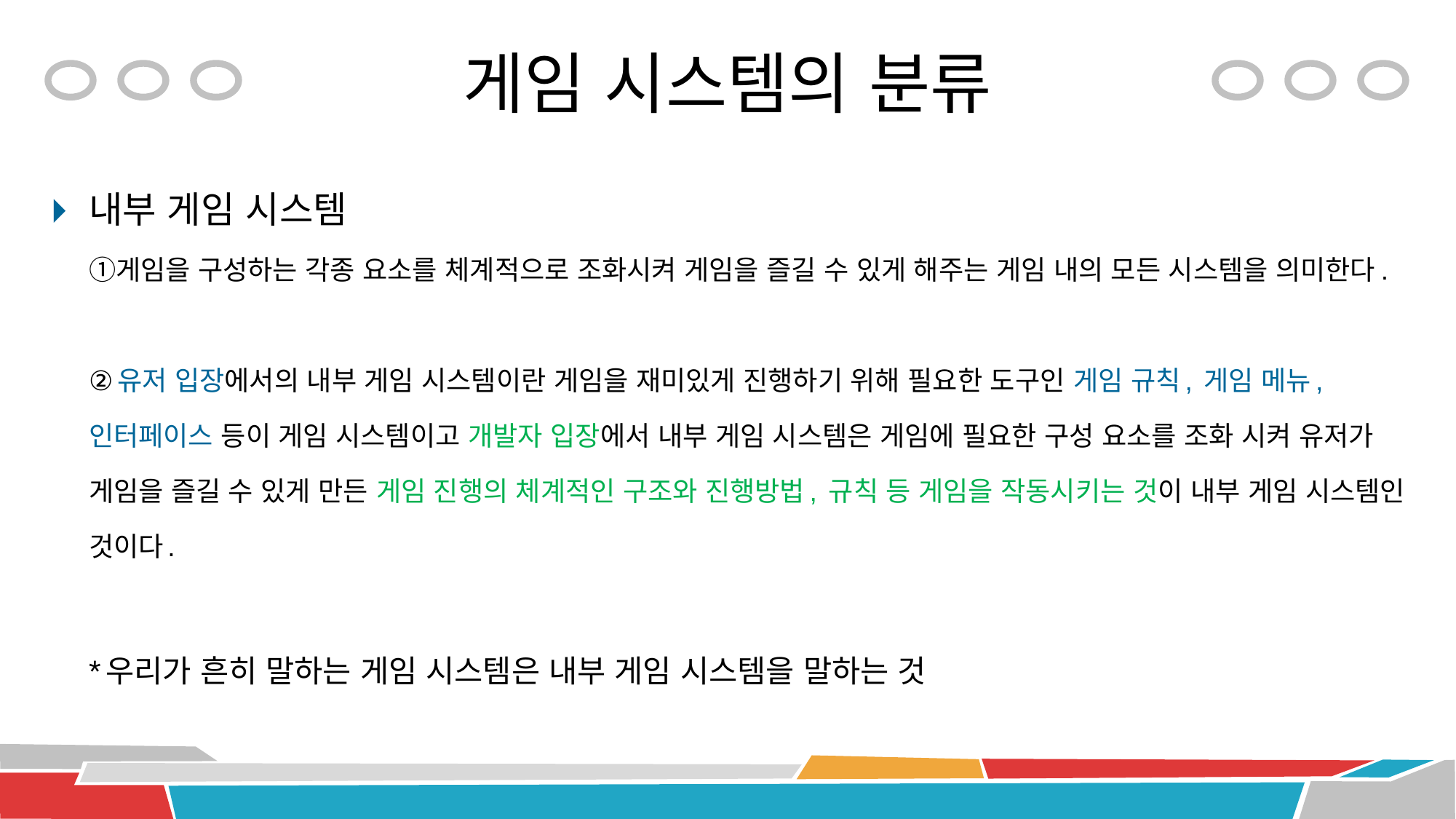

# 게임 시스템의 분류
내부 게임 시스템
①게임을 구성하는 각종 요소를 체계적으로 조화시켜 게임을 즐길 수 있게 해주는 게임 내의 모든 시스템을 의미한다.
②유저 입장에서의 내부 게임 시스템이란 게임을 재미있게 진행하기 위해 필요한 도구인 게임 규칙, 게임 메뉴, 인터페이스 등이 게임 시스템이고 개발자 입장에서 내부 게임 시스템은 게임에 필요한 구성 요소를 조화 시켜 유저가 게임을 즐길 수 있게 만든 게임 진행의 체계적인 구조와 진행방법, 규칙 등 게임을 작동시키는 것이 내부 게임 시스템인 것이다.
*우리가 흔히 말하는 게임 시스템은 내부 게임 시스템을 말하는 것